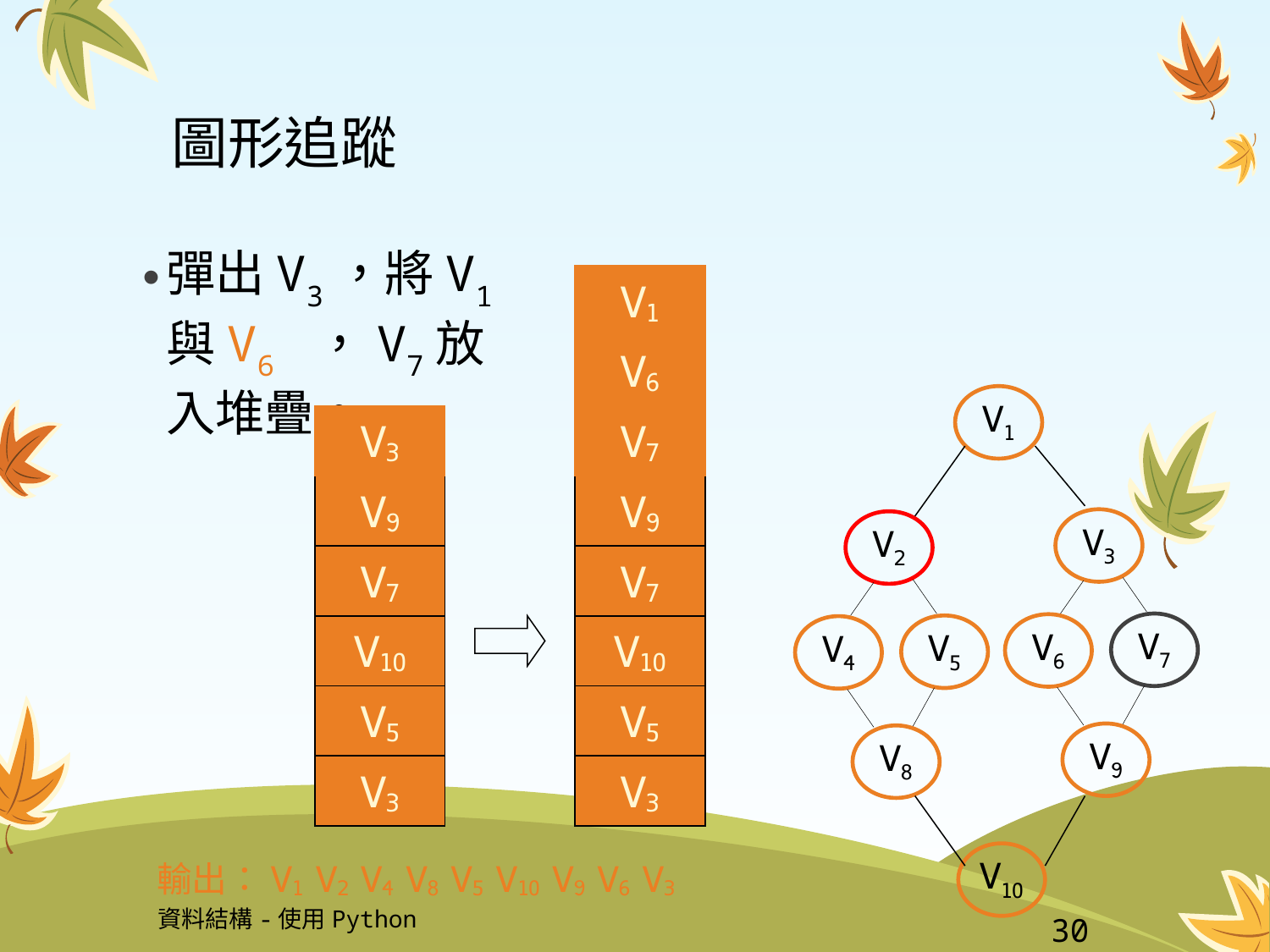

# 圖形追蹤
彈出V3，將V1與V6 ，V7放入堆疊。
V1
V6
V1
V3
V7

V9
V9
V3
V2
V7
V7

V7
V6
V5
V10

V10
V4
V5
V5

V9
V8
V3
V3

V10
輸出：V1  V2  V4  V8  V5  V10  V9  V6  V3
資料結構-使用Python
30